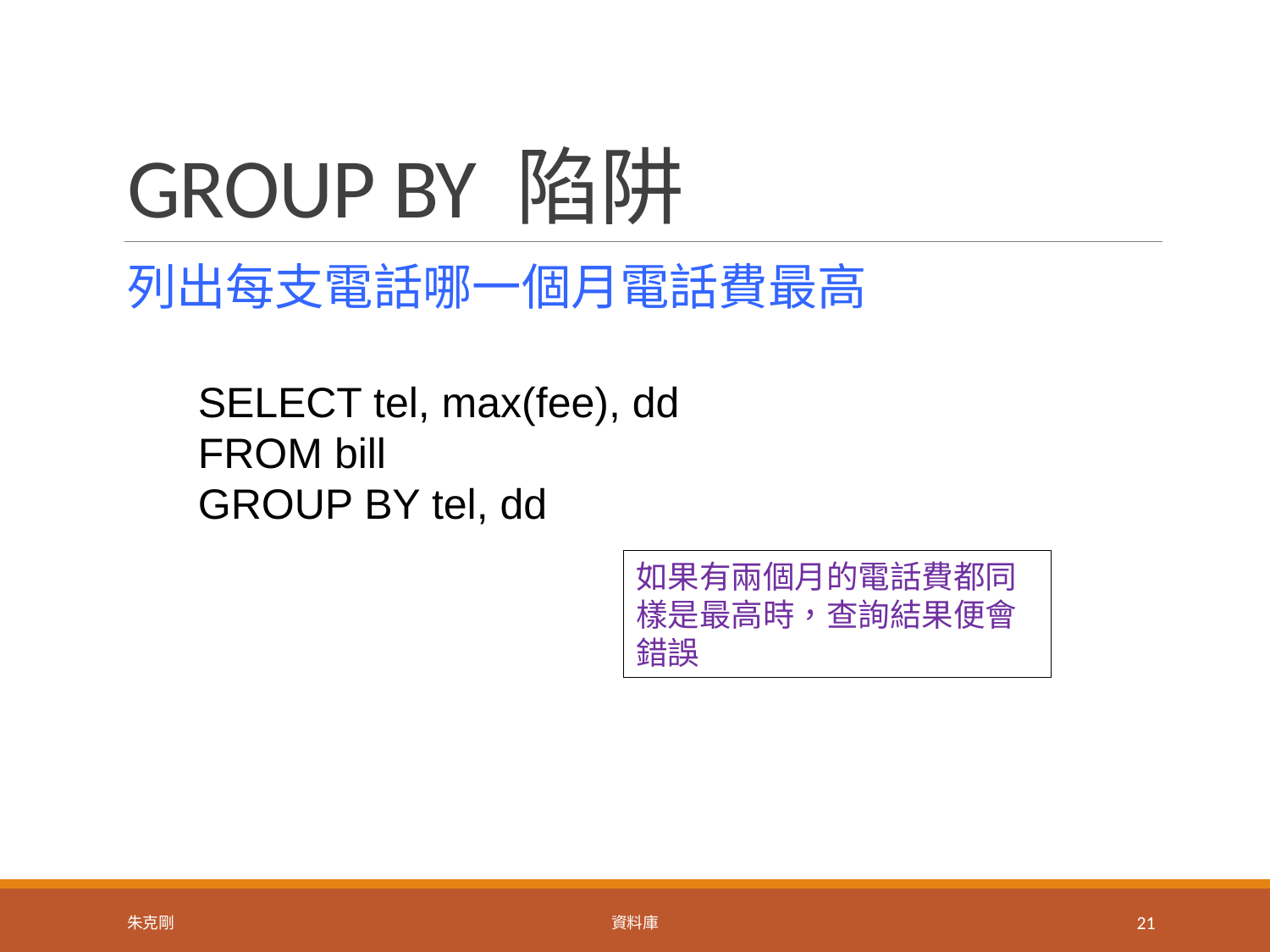

# GROUP BY 陷阱
列出每支電話哪一個月電話費最高

SELECT tel, max(fee), dd
FROM bill
GROUP BY tel, dd
如果有兩個月的電話費都同樣是最高時，查詢結果便會錯誤
朱克剛
資料庫
21